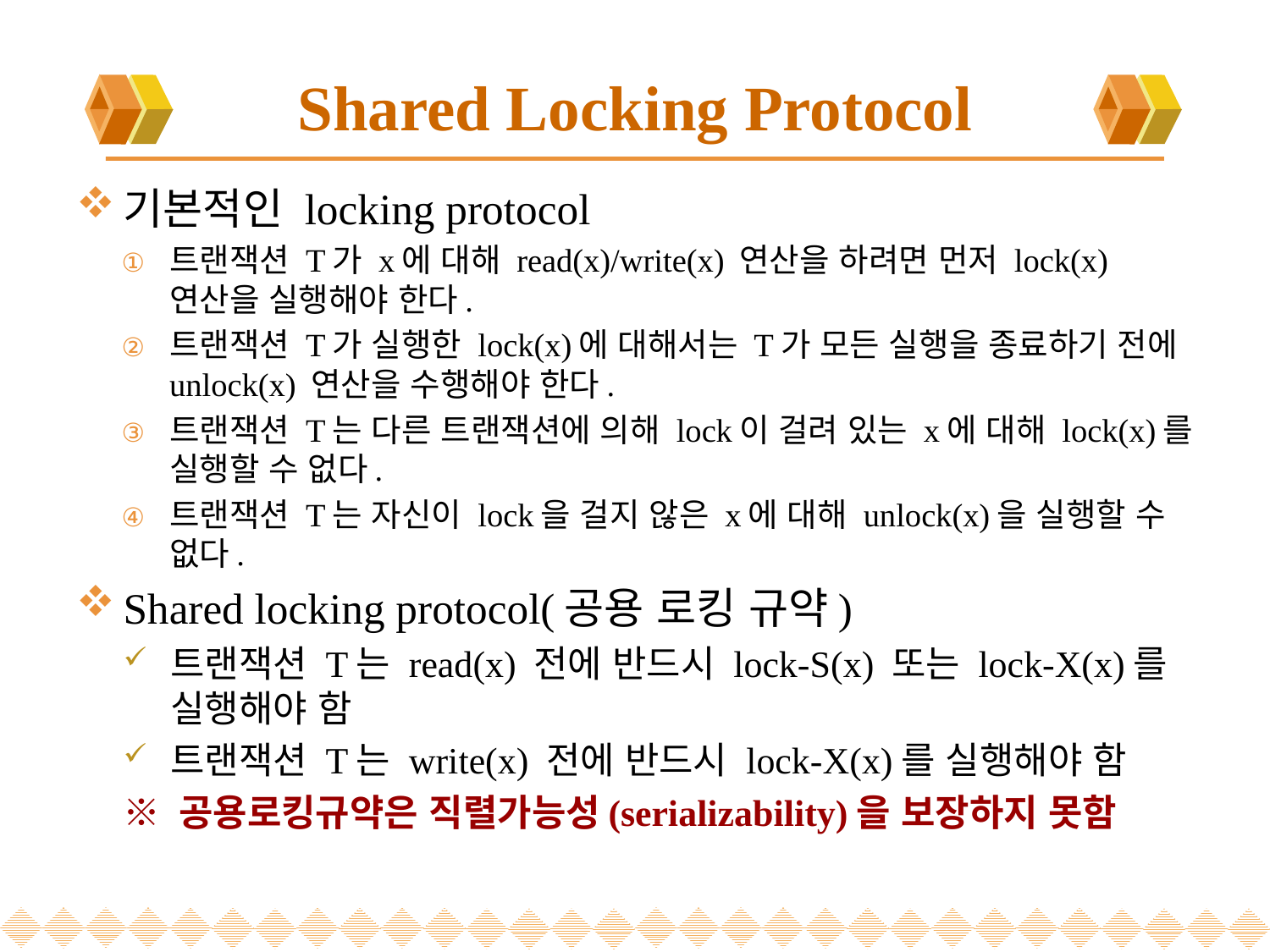

# Shared Locking Protocol
기본적인 locking protocol
트랜잭션 T가 x에 대해 read(x)/write(x) 연산을 하려면 먼저 lock(x) 연산을 실행해야 한다.
트랜잭션 T가 실행한 lock(x)에 대해서는 T가 모든 실행을 종료하기 전에 unlock(x) 연산을 수행해야 한다.
트랜잭션 T는 다른 트랜잭션에 의해 lock이 걸려 있는 x에 대해 lock(x)를 실행할 수 없다.
트랜잭션 T는 자신이 lock을 걸지 않은 x에 대해 unlock(x)을 실행할 수 없다.
Shared locking protocol(공용 로킹 규약)
트랜잭션 T는 read(x) 전에 반드시 lock-S(x) 또는 lock-X(x)를 실행해야 함
트랜잭션 T는 write(x) 전에 반드시 lock-X(x)를 실행해야 함
※ 공용로킹규약은 직렬가능성(serializability)을 보장하지 못함